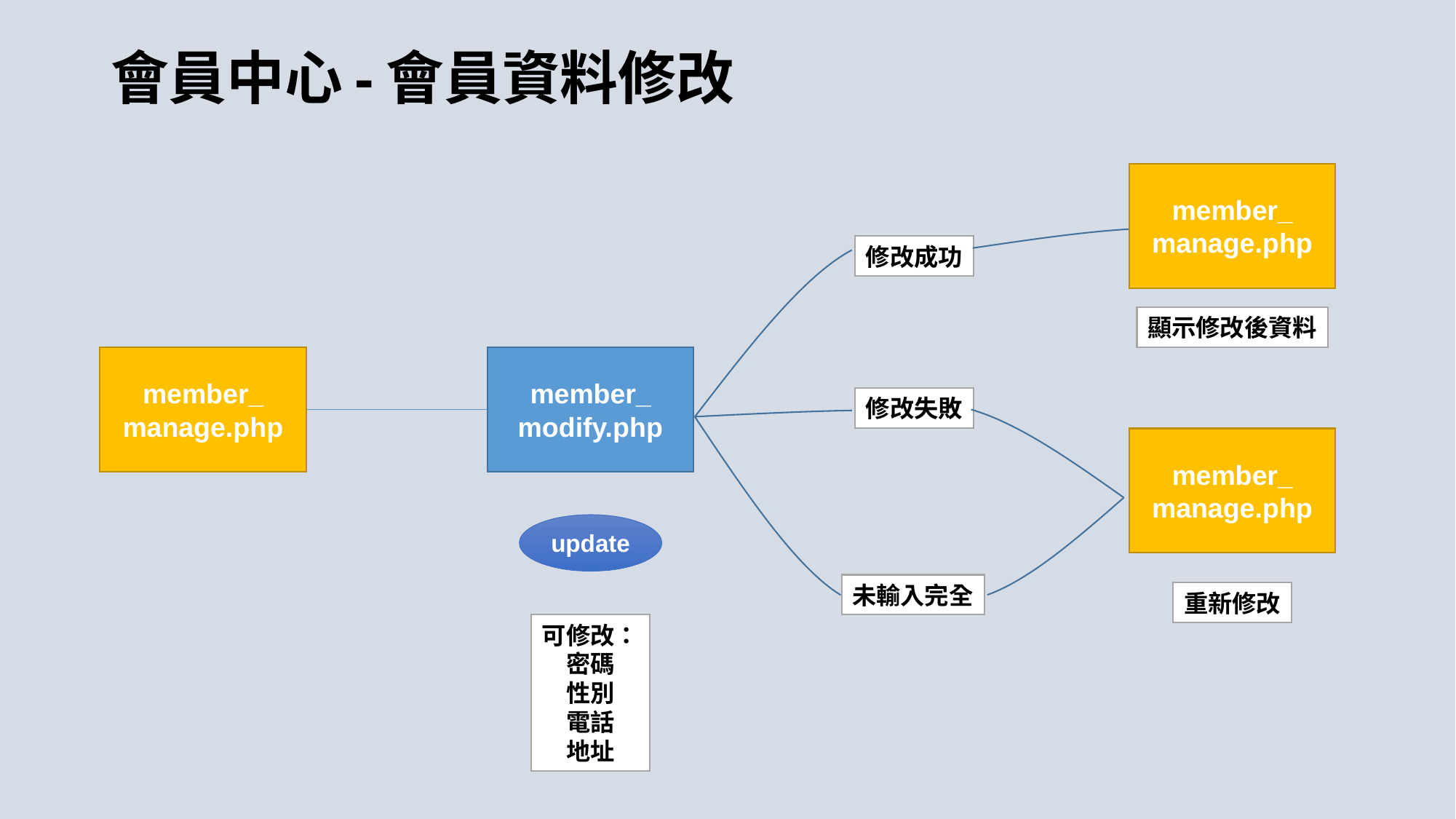

會員中心-會員資料修改
member_
manage.php

修改成功

顯示修改後資料
member_
manage.php
member_
modify.php
修改失敗

member_
manage.php
update
未輸入完全
重新修改
可修改：
密碼
性別
電話
地址